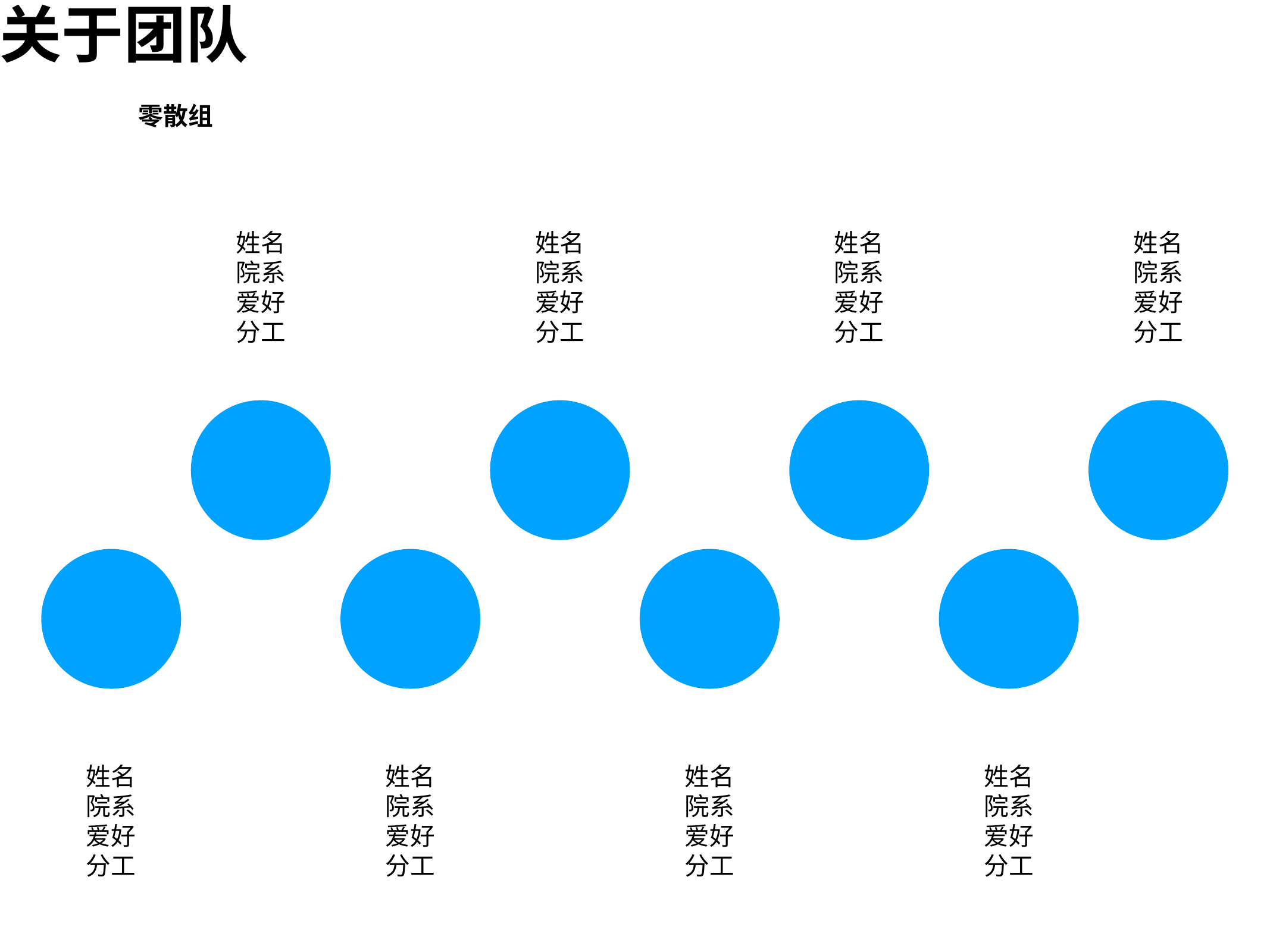

关于团队
零散组
姓名
院系
爱好
分工
姓名
院系
爱好
分工
姓名
院系
爱好
分工
姓名
院系
爱好
分工

姓名
院系
爱好
分工
姓名
院系
爱好
分工
姓名
院系
爱好
分工
姓名
院系
爱好
分工